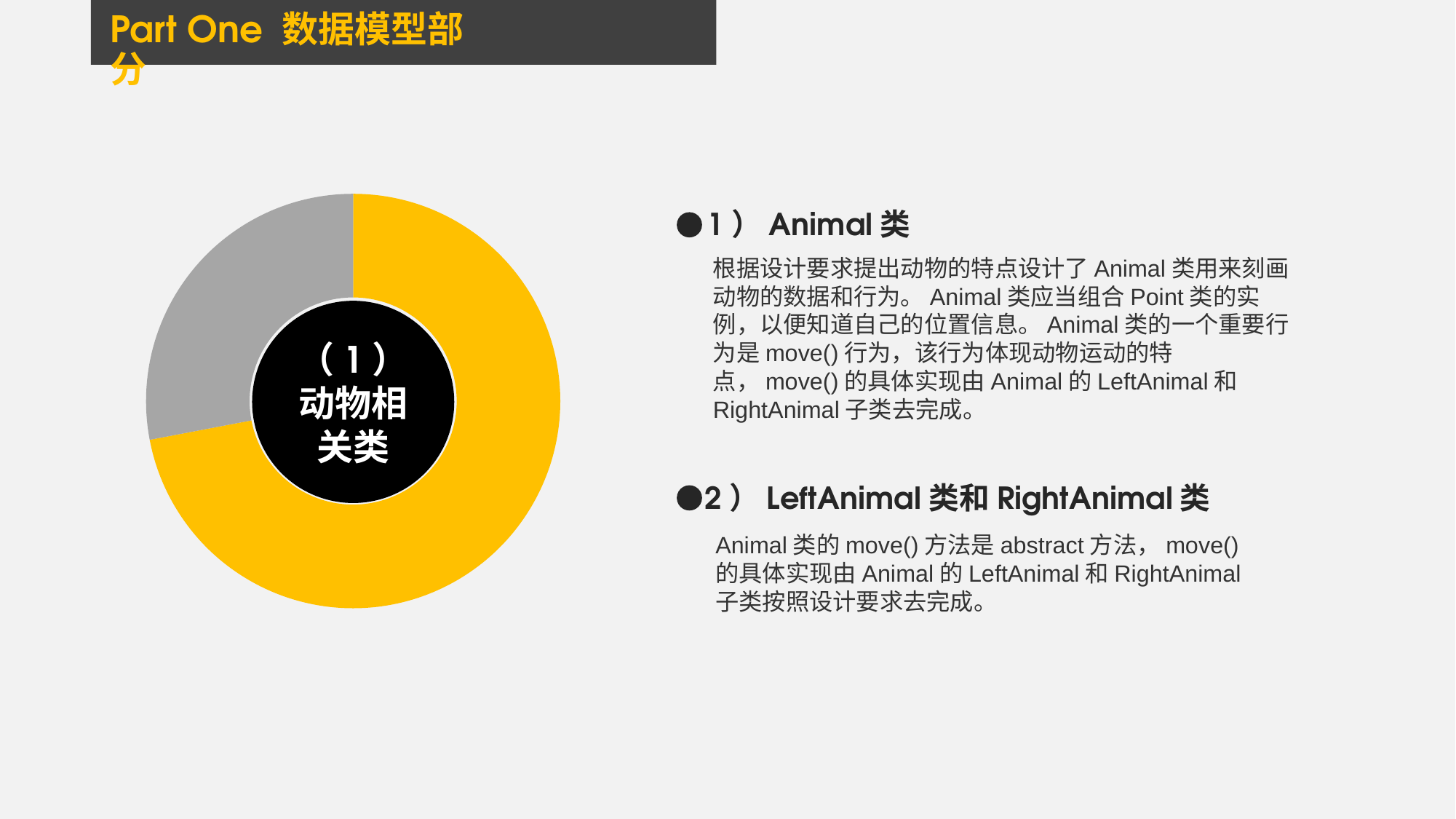

Part One 数据模型部分

### Chart

| Category | 销售额 |
|---|---|
| 第一季度 | 0.72 |
| 第二季度 | 0.28 |
1）Animal类

根据设计要求提出动物的特点设计了Animal类用来刻画动物的数据和行为。Animal类应当组合Point类的实例，以便知道自己的位置信息。Animal类的一个重要行为是move()行为，该行为体现动物运动的特点，move()的具体实现由Animal的LeftAnimal和RightAnimal子类去完成。
（1）动物相关类
2）LeftAnimal类和RightAnimal类

Animal类的move()方法是abstract方法，move()的具体实现由Animal的LeftAnimal和RightAnimal子类按照设计要求去完成。